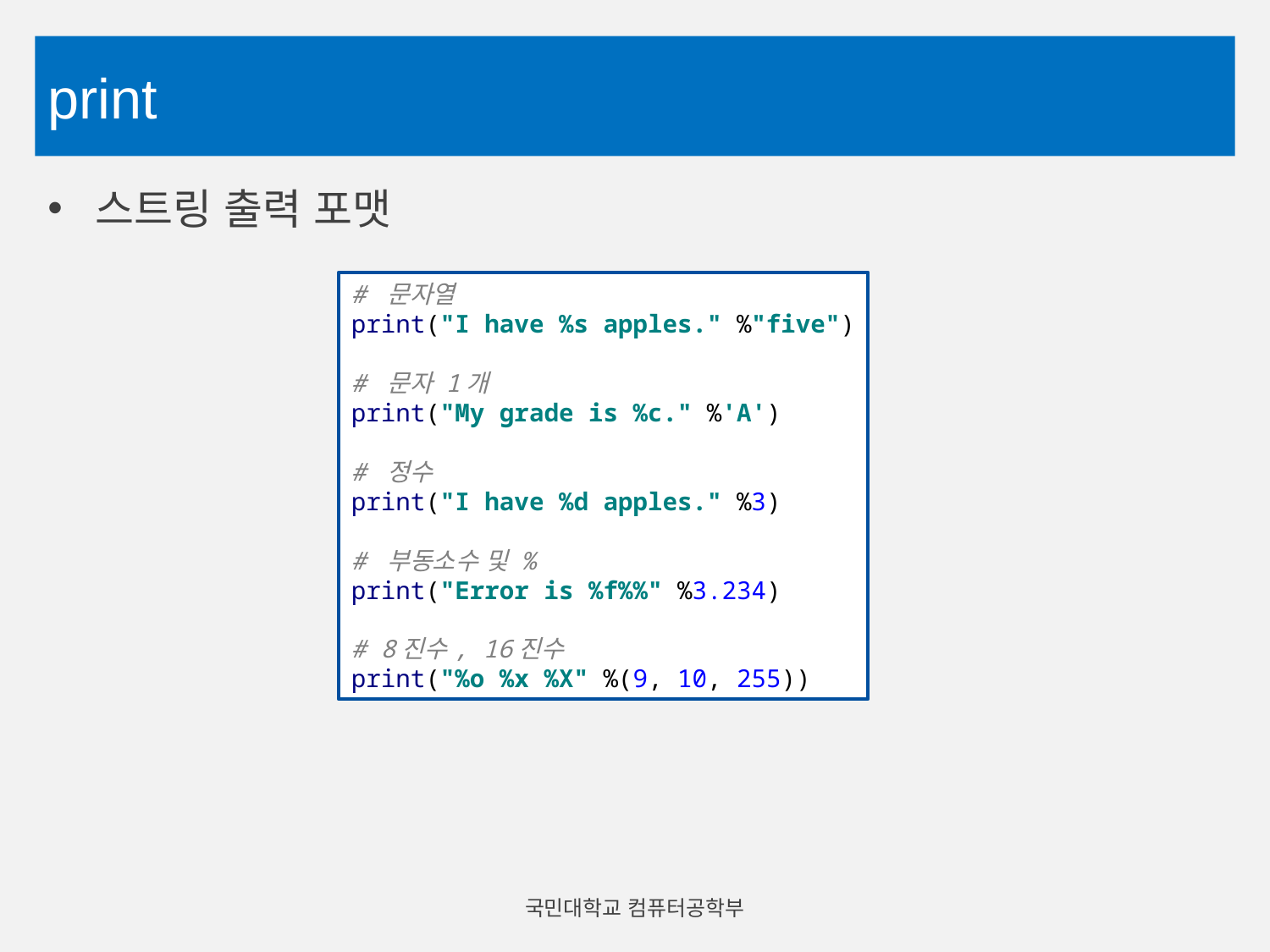

# print
스트링 출력 포맷
# 문자열 print("I have %s apples." %"five") # 문자 1개 print("My grade is %c." %'A') # 정수 print("I have %d apples." %3) # 부동소수 및 % print("Error is %f%%" %3.234) # 8진수, 16진수 print("%o %x %X" %(9, 10, 255))
국민대학교 컴퓨터공학부